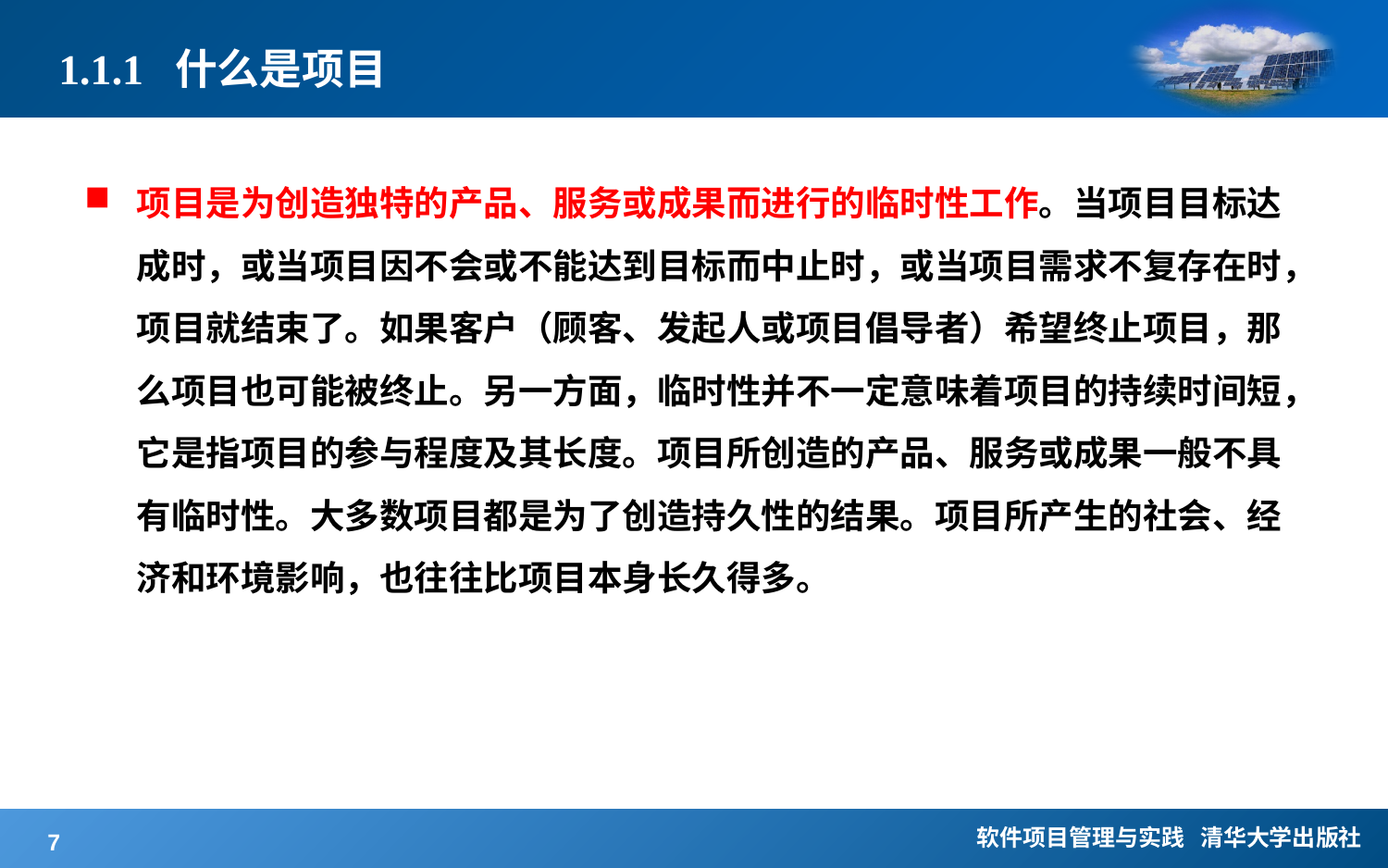

# 1.1.1  什么是项目
项目是为创造独特的产品、服务或成果而进行的临时性工作。当项目目标达成时，或当项目因不会或不能达到目标而中止时，或当项目需求不复存在时，项目就结束了。如果客户（顾客、发起人或项目倡导者）希望终止项目，那么项目也可能被终止。另一方面，临时性并不一定意味着项目的持续时间短，它是指项目的参与程度及其长度。项目所创造的产品、服务或成果一般不具有临时性。大多数项目都是为了创造持久性的结果。项目所产生的社会、经济和环境影响，也往往比项目本身长久得多。